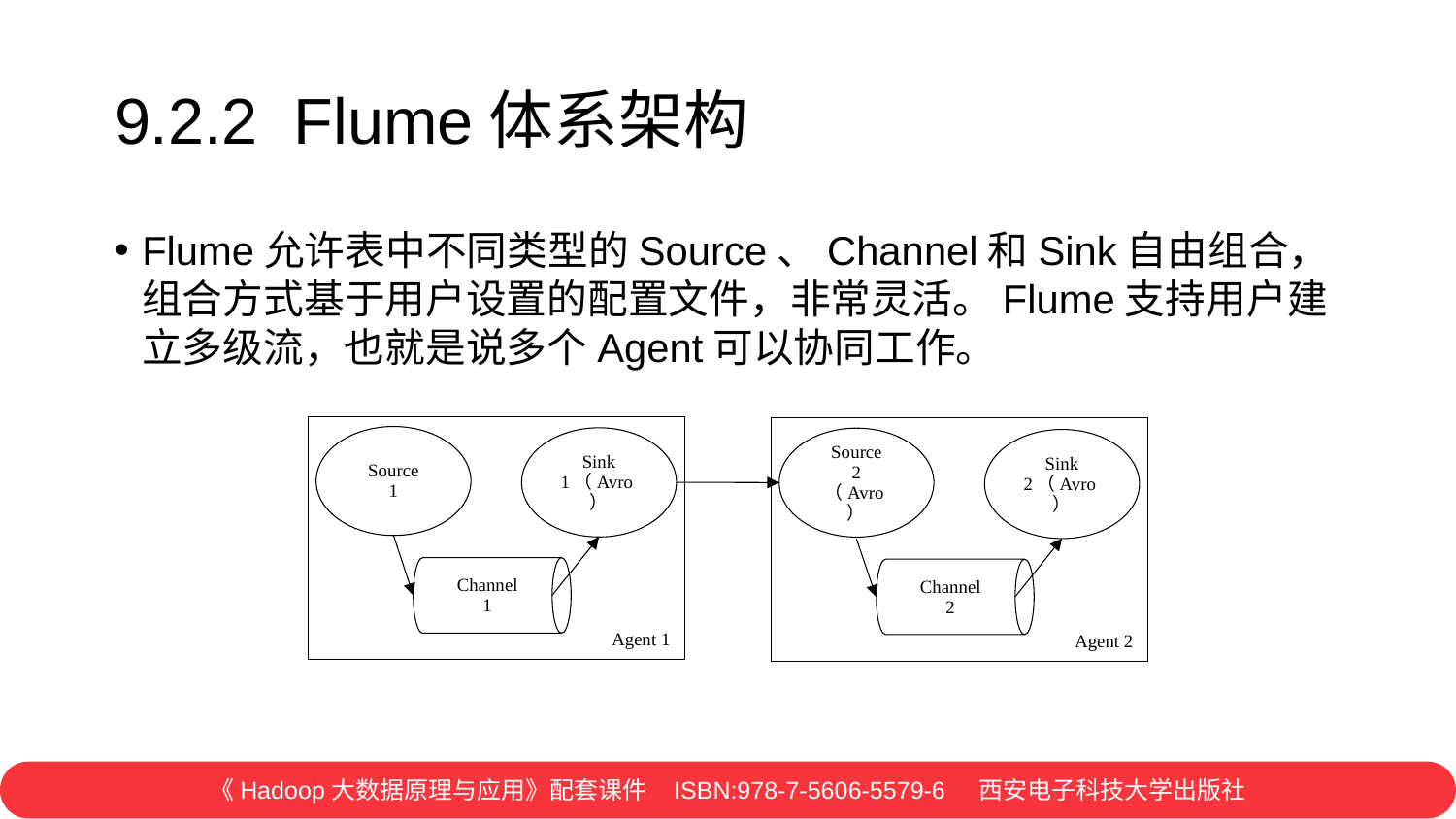

# 9.2.2  Flume体系架构
Flume允许表中不同类型的Source、Channel和Sink自由组合，组合方式基于用户设置的配置文件，非常灵活。Flume支持用户建立多级流，也就是说多个Agent可以协同工作。

Agent 1

Agent 2
Source
1
Sink
1（Avro）
Source
2
（Avro）
Sink
2（Avro）
Channel
1
Channel
2